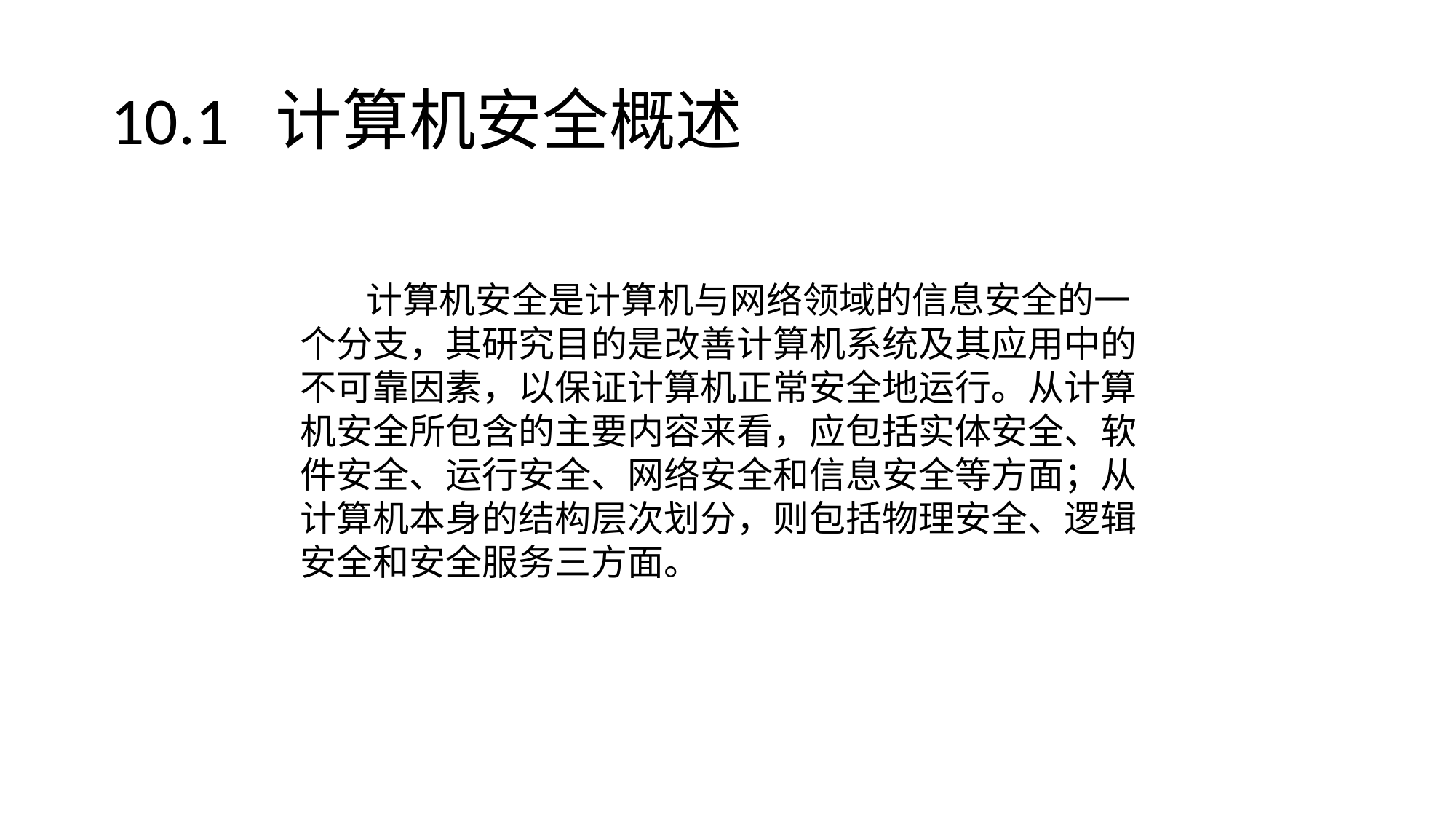

10.1  计算机安全概述
       计算机安全是计算机与网络领域的信息安全的一个分支，其研究目的是改善计算机系统及其应用中的不可靠因素，以保证计算机正常安全地运行。从计算机安全所包含的主要内容来看，应包括实体安全、软件安全、运行安全、网络安全和信息安全等方面；从计算机本身的结构层次划分，则包括物理安全、逻辑安全和安全服务三方面。
1